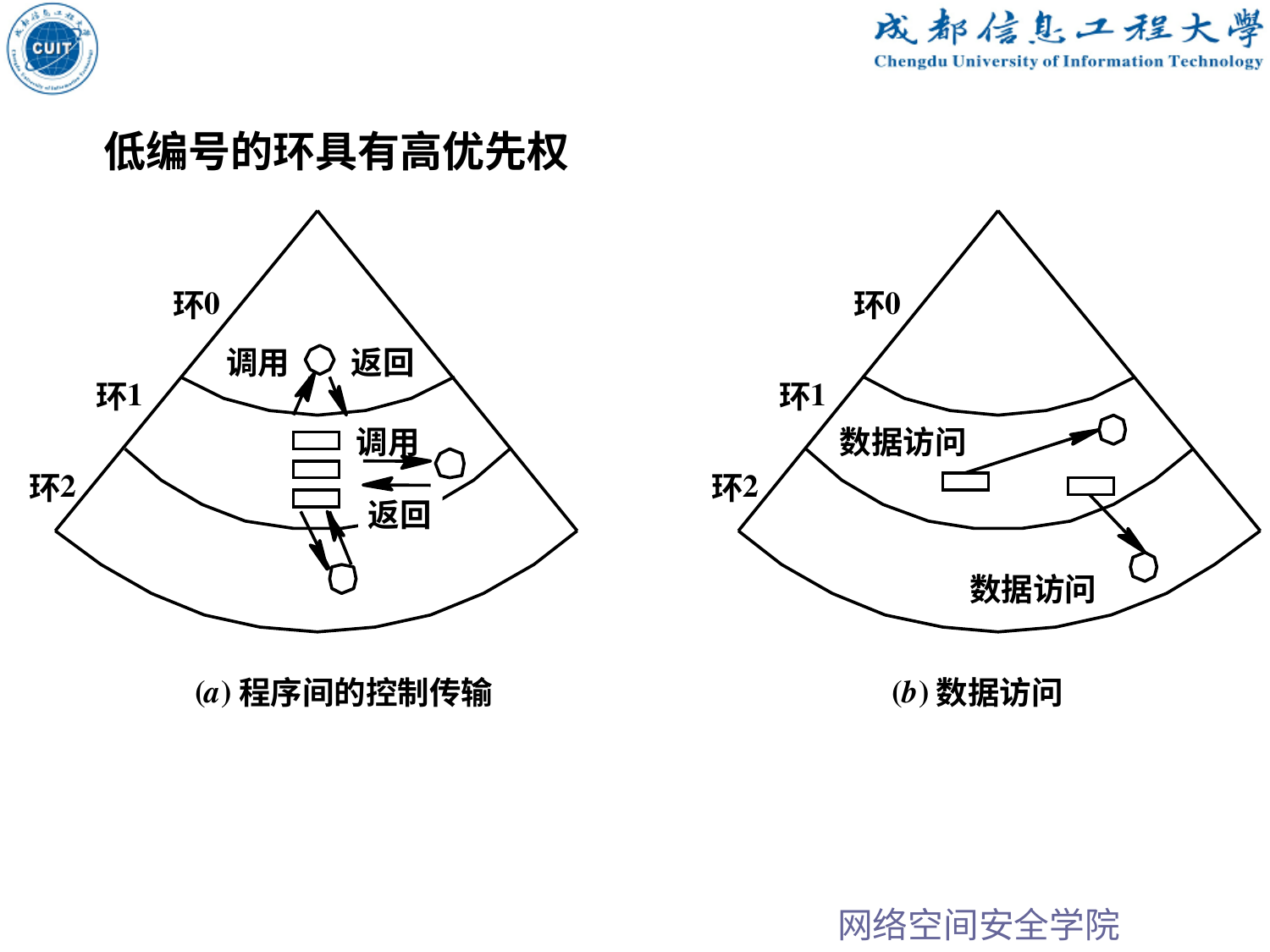

低编号的环具有高优先权

0
0
环
环
调用
返回

1
1
环

环

调用
数据访问

2
2
环
环

返回

数据访问
(
a
)
(
b
)
程序间的控制传输
数据访问